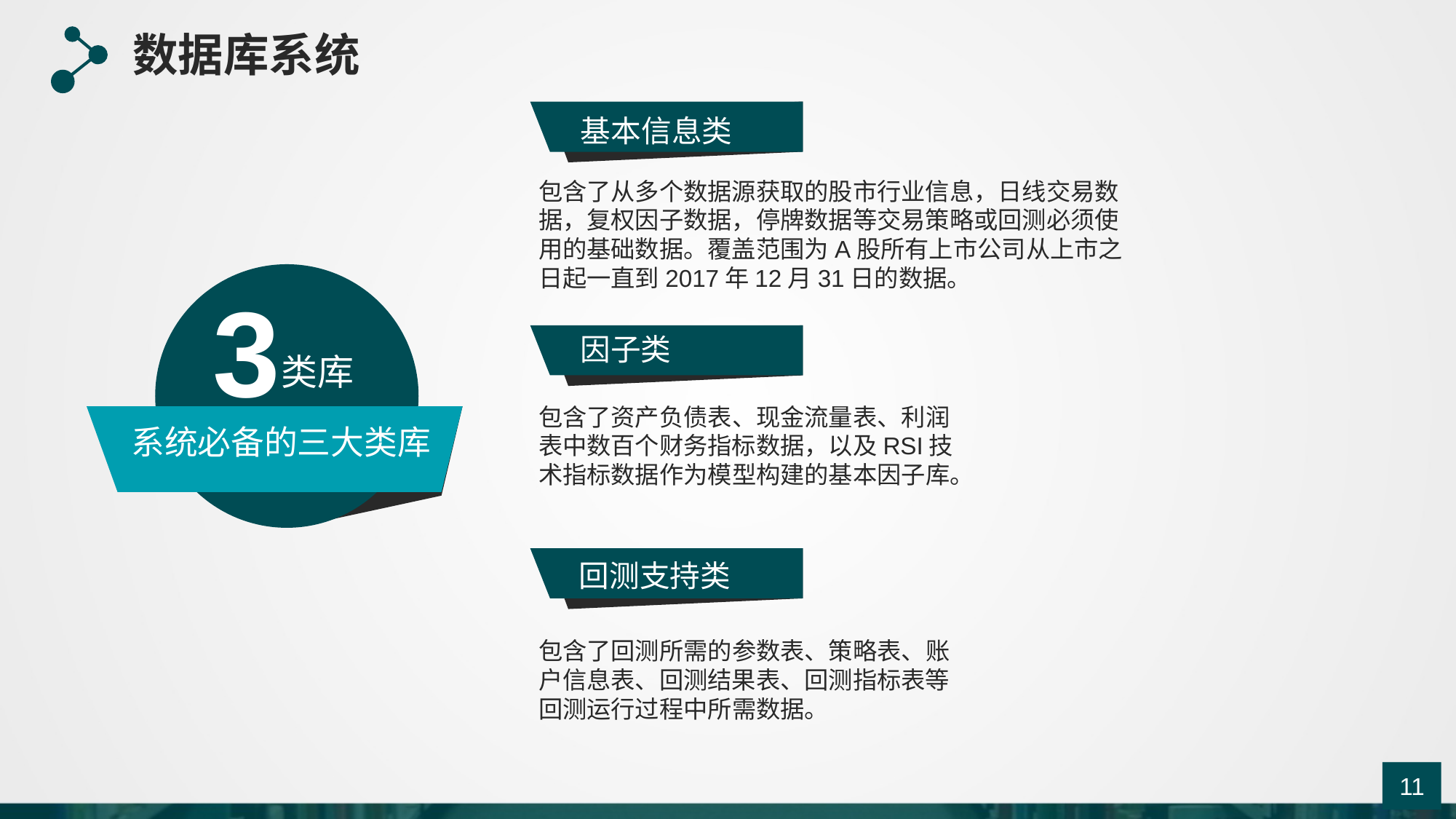

数据库系统

基本信息类
包含了从多个数据源获取的股市行业信息，日线交易数据，复权因子数据，停牌数据等交易策略或回测必须使用的基础数据。覆盖范围为A股所有上市公司从上市之日起一直到2017年12月31日的数据。

3
因子类

类库
包含了资产负债表、现金流量表、利润表中数百个财务指标数据，以及RSI技术指标数据作为模型构建的基本因子库。

系统必备的三大类库

回测支持类
包含了回测所需的参数表、策略表、账户信息表、回测结果表、回测指标表等回测运行过程中所需数据。